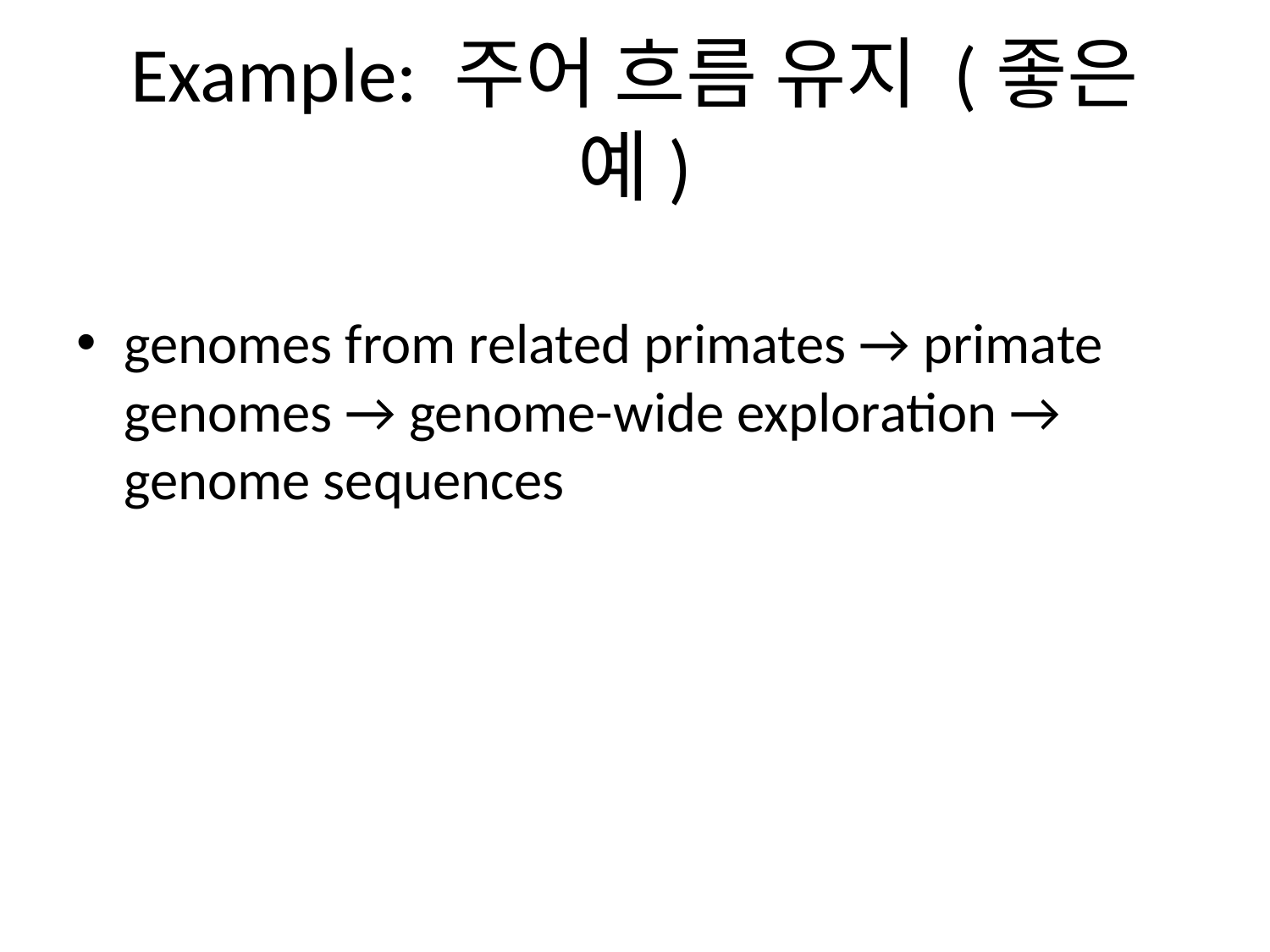

# Example: 주어 흐름 유지 (좋은 예)

genomes from related primates → primate genomes → genome-wide exploration → genome sequences